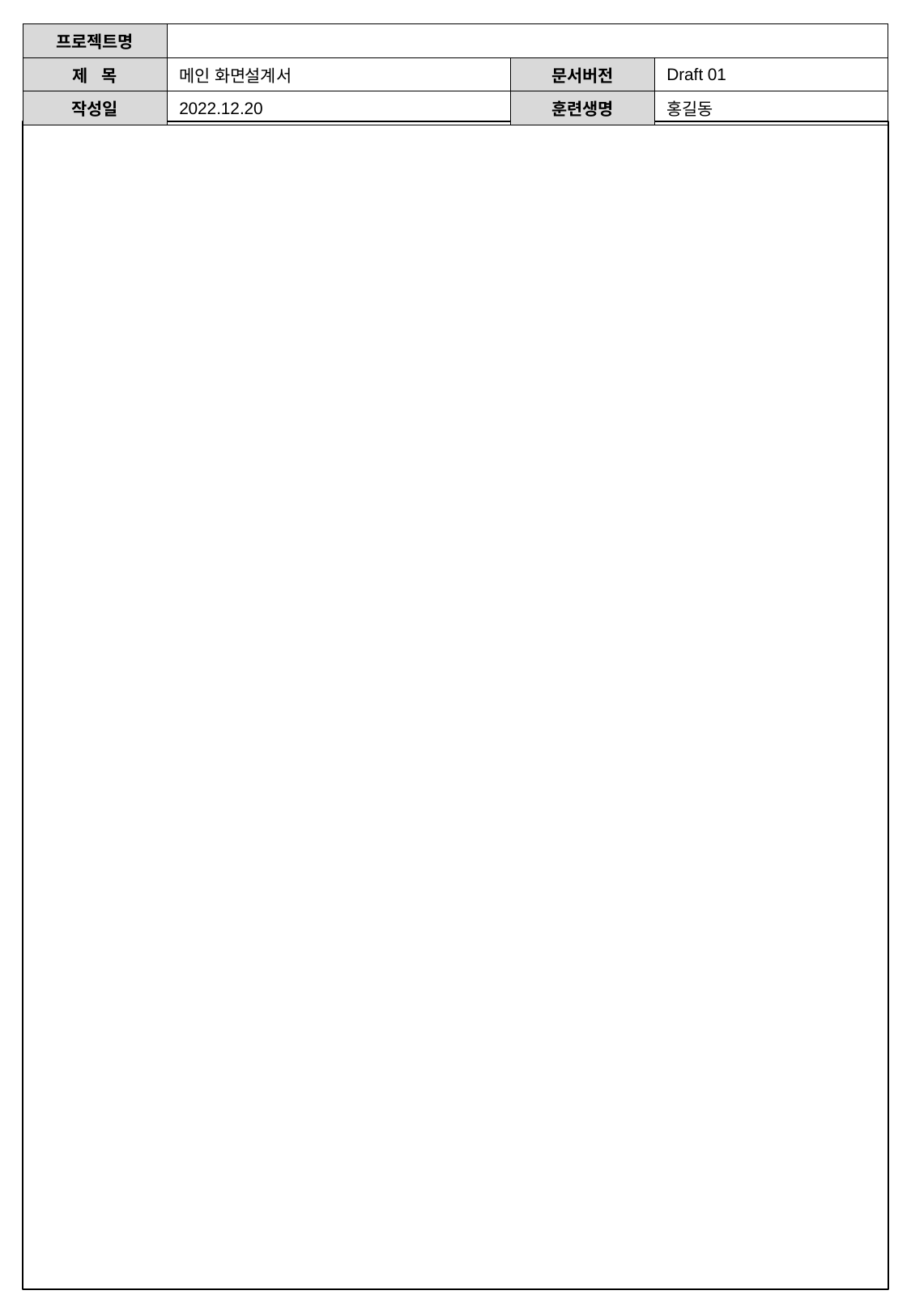

| 프로젝트명 |  |  |  |
| --- | --- | --- | --- |
| 제 목 | 메인 화면설계서 | 문서버전 | Draft 01 |
| 작성일 | 2022.12.20 | 훈련생명 | 홍길동 |